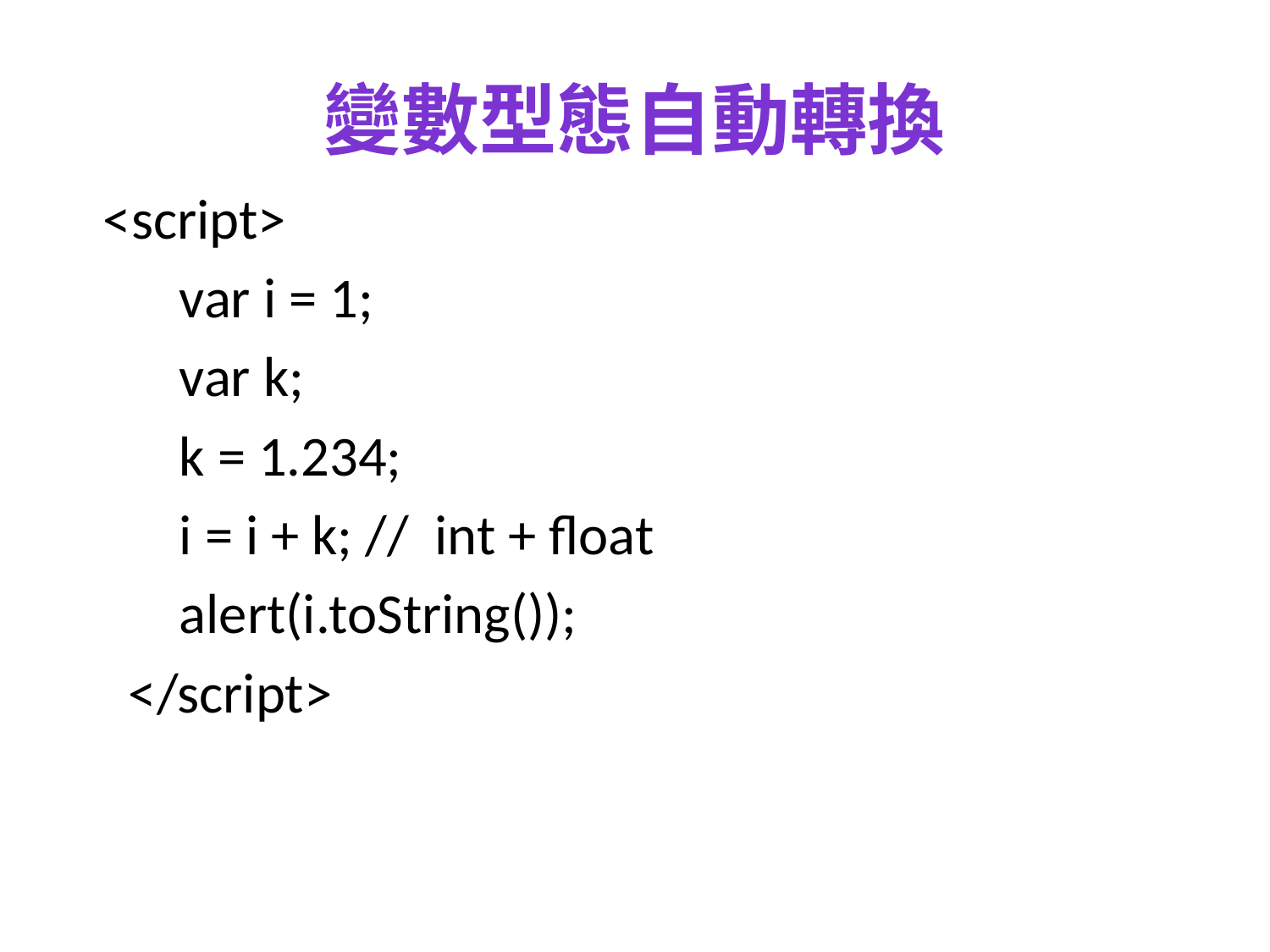

# 變數型態自動轉換
  <script>
        var i = 1;
        var k;
        k = 1.234;
        i = i + k; //  int + float
        alert(i.toString());
    </script>